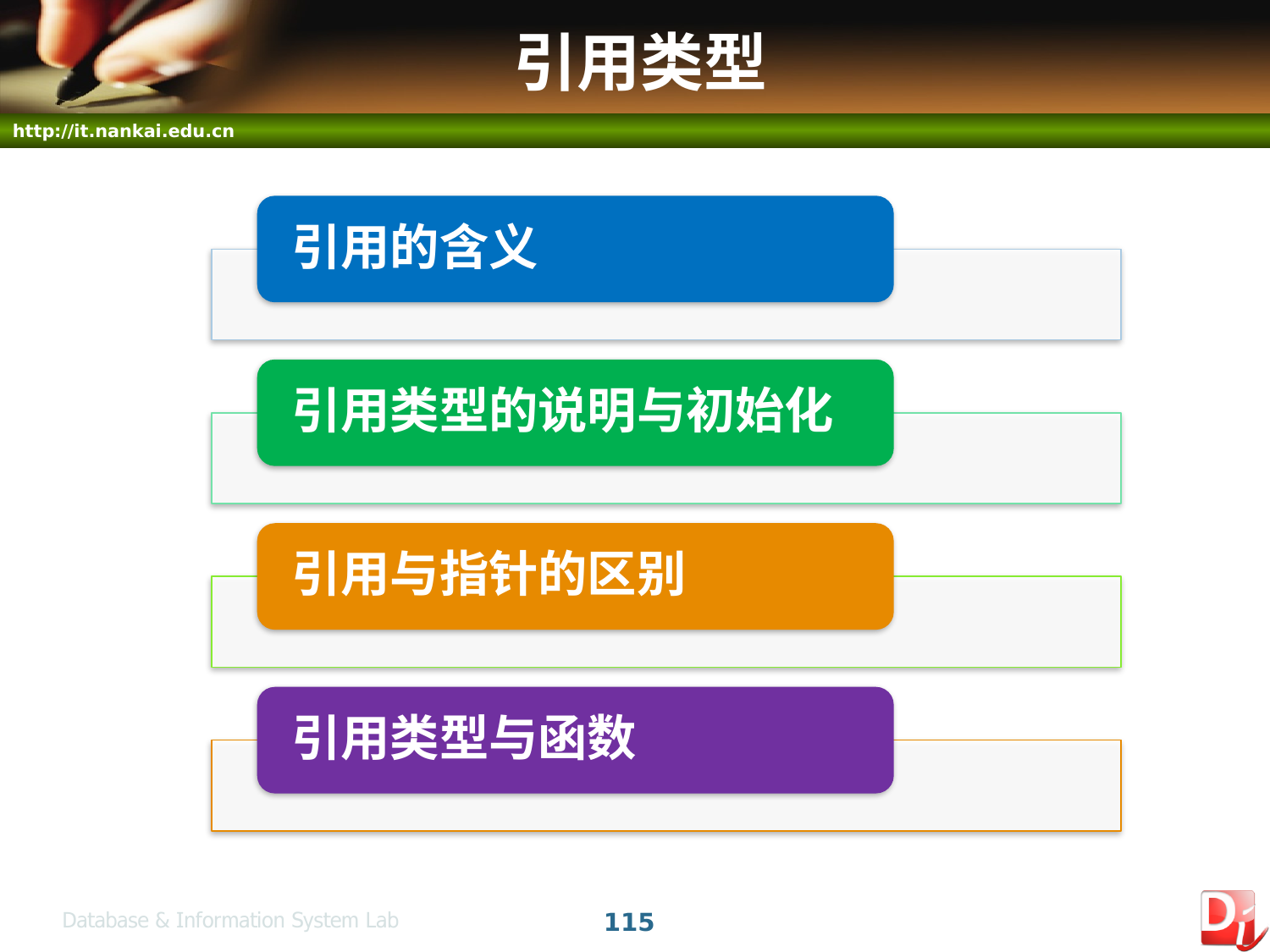

# 引用类型
引用的含义
引用类型的说明与初始化
引用与指针的区别
引用类型与函数
115
Database & Information System Lab